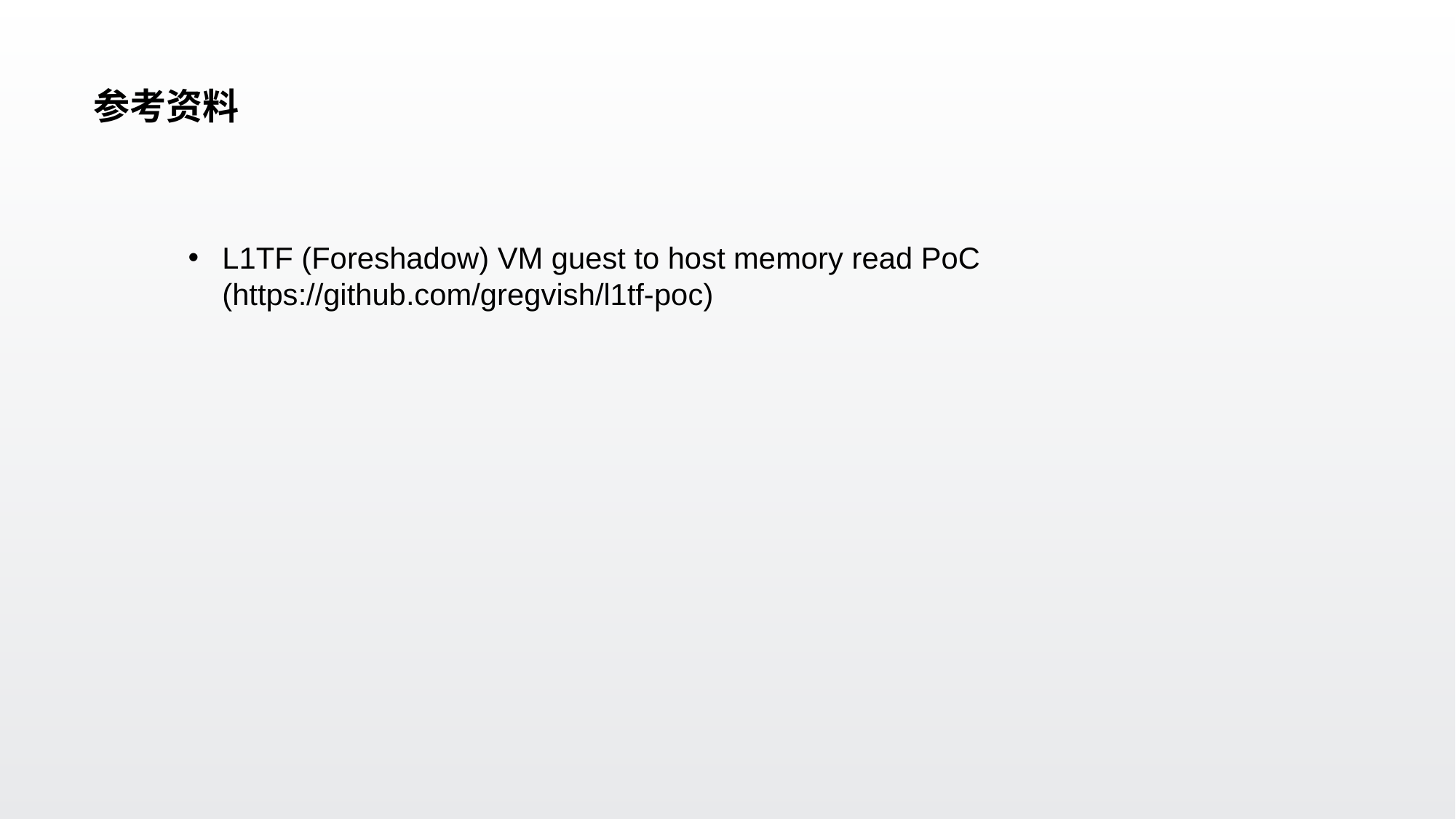

参考资料
L1TF (Foreshadow) VM guest to host memory read PoC (https://github.com/gregvish/l1tf-poc)